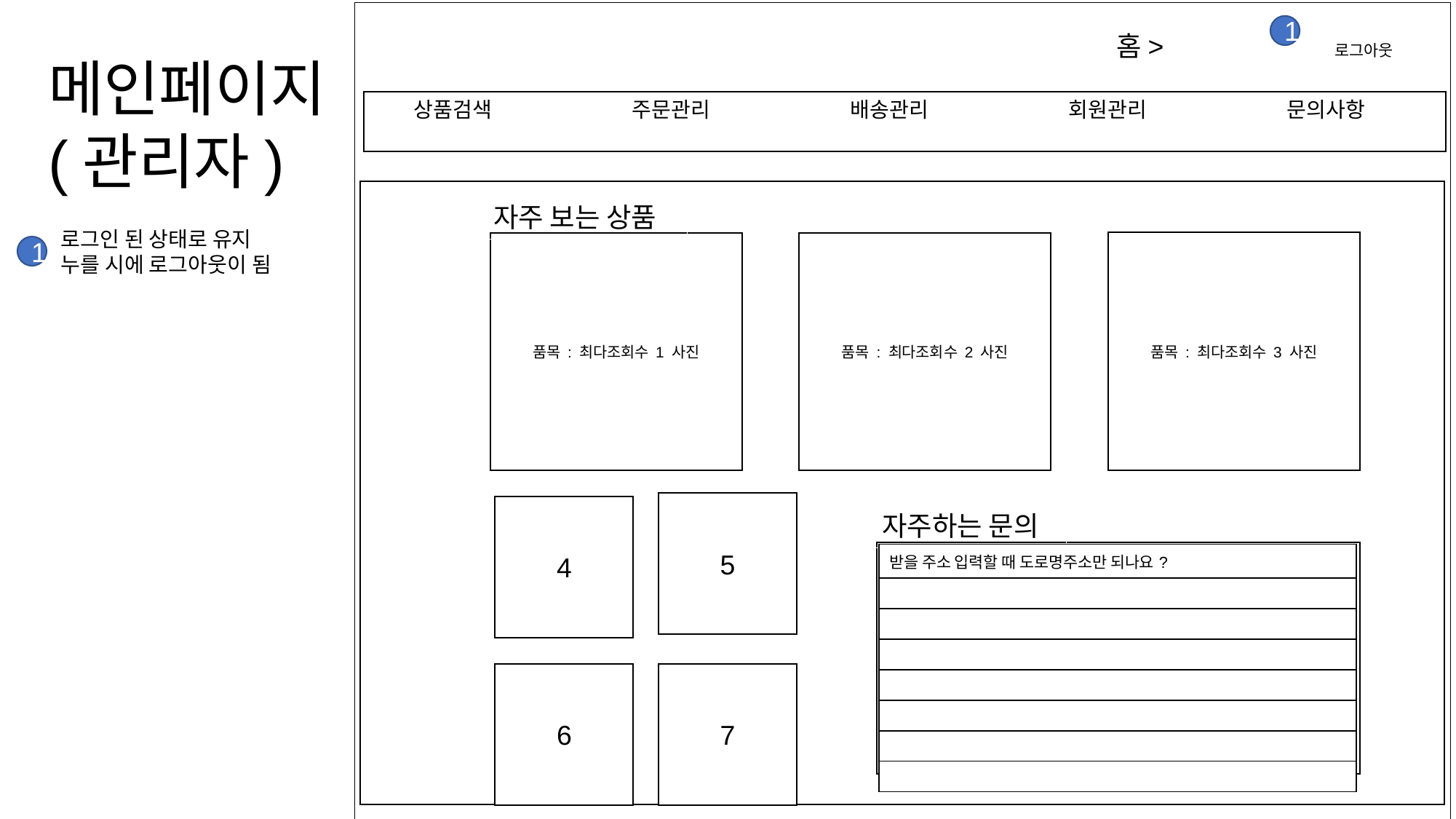

1
홈>      		로그아웃
메인페이지
(관리자)
상품검색		주문관리		배송관리		회원관리		문의사항

자주 보는 상품
로그인 된 상태로 유지
누를 시에 로그아웃이 됨
품목 : 최다조회수 3 사진
품목 : 최다조회수 1 사진
품목 : 최다조회수 2 사진
1
5
4
자주하는 문의

| 받을 주소 입력할 때 도로명주소만 되나요? |
| --- |
|  |
|  |
|  |
|  |
|  |
|  |
|  |
6
7